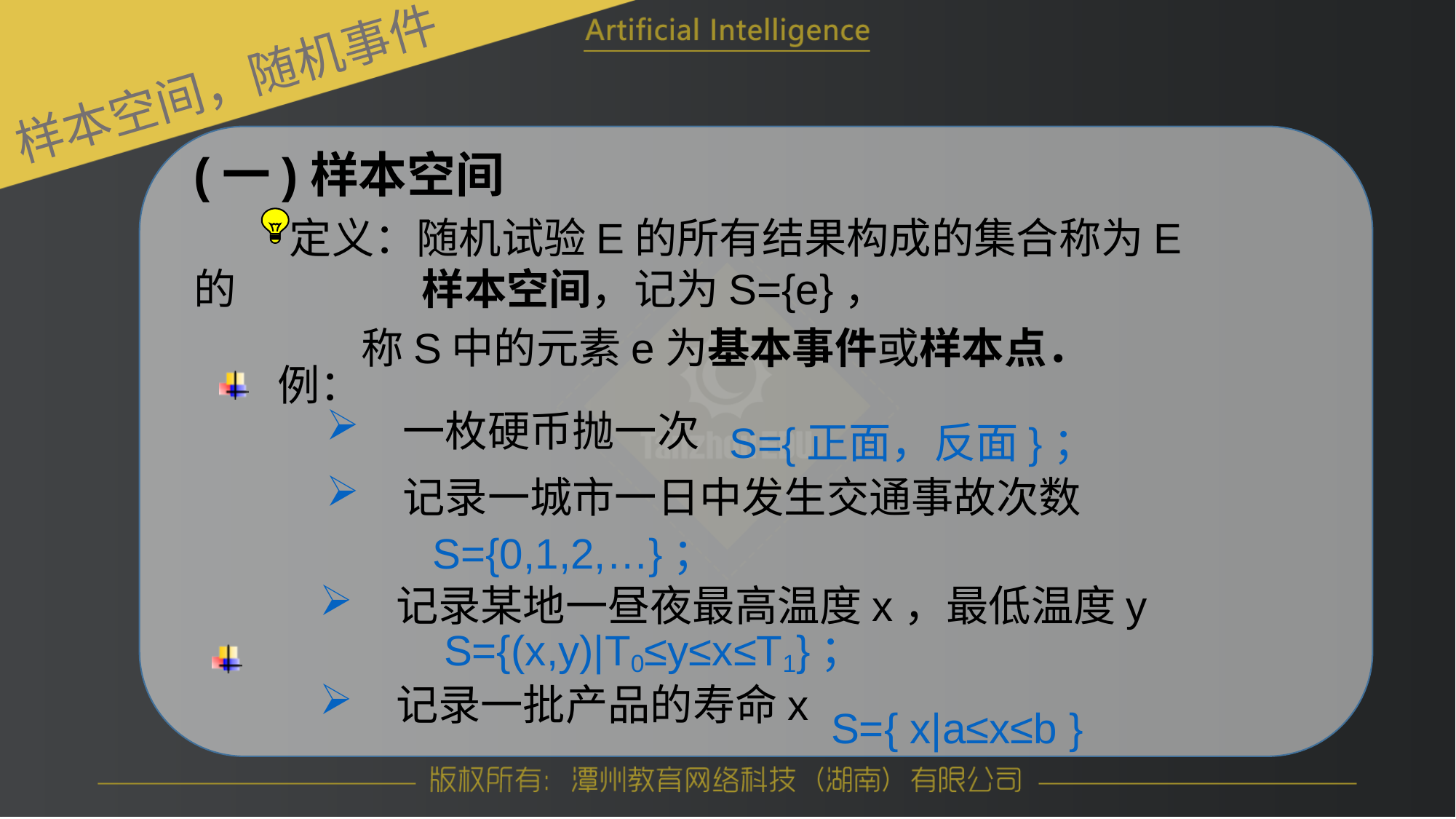

样本空间，随机事件

(一)样本空间
         定义：随机试验E的所有结果构成的集合称为E的		 样本空间，记为S={e}，
	     称S中的元素e为基本事件或样本点．

  例：
　一枚硬币抛一次
S={正面，反面}；

　记录一城市一日中发生交通事故次数

S={0,1,2,…}；

　记录某地一昼夜最高温度x，最低温度y

　记录一批产品的寿命x
S={(x,y)|T0≤y≤x≤T1}；
S={ x|a≤x≤b }